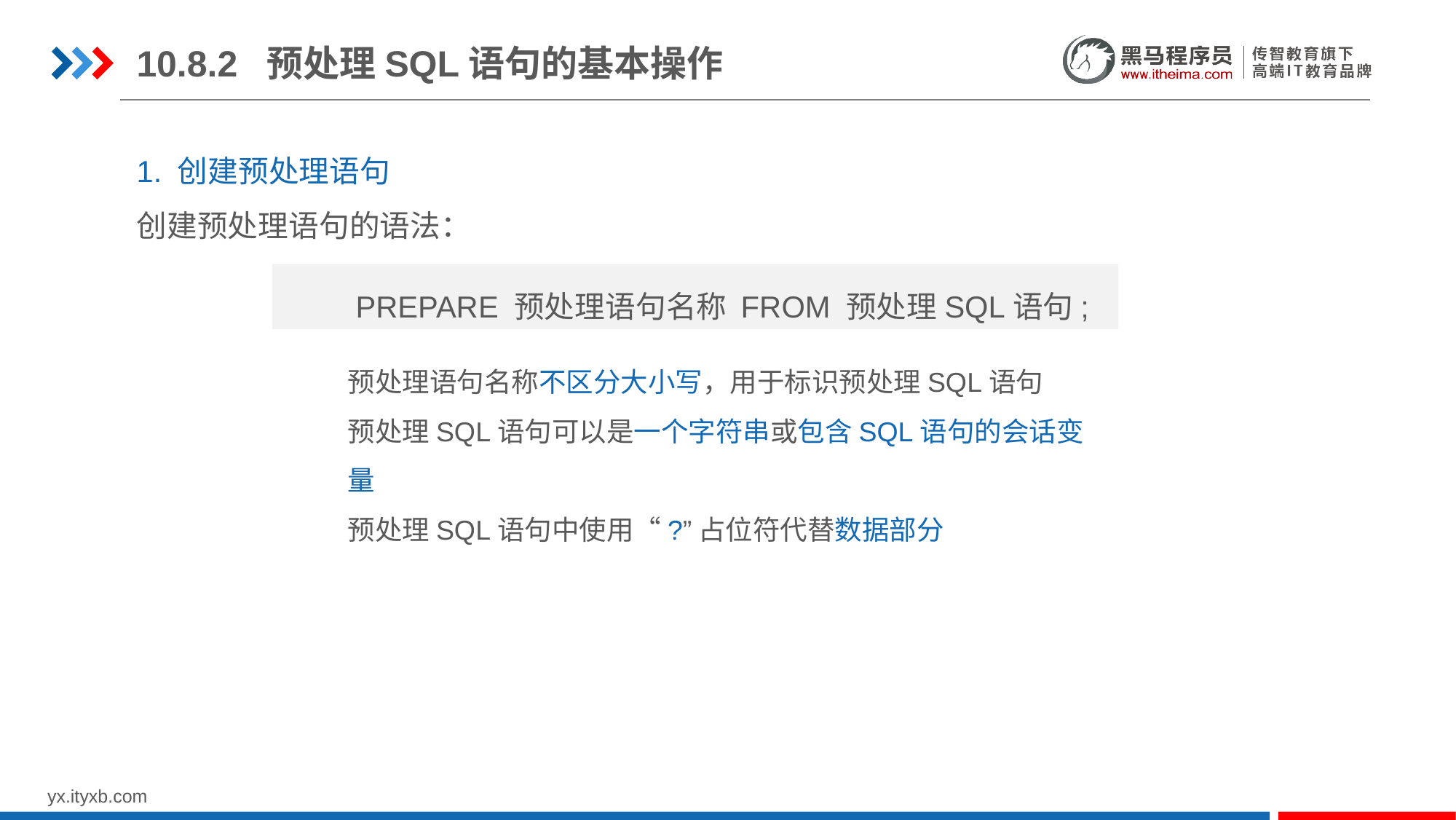

10.8.2  预处理SQL语句的基本操作
1. 创建预处理语句
创建预处理语句的语法：
PREPARE 预处理语句名称 FROM 预处理SQL语句;
预处理语句名称不区分大小写，用于标识预处理SQL语句
预处理SQL语句可以是一个字符串或包含SQL语句的会话变量
预处理SQL语句中使用“?”占位符代替数据部分